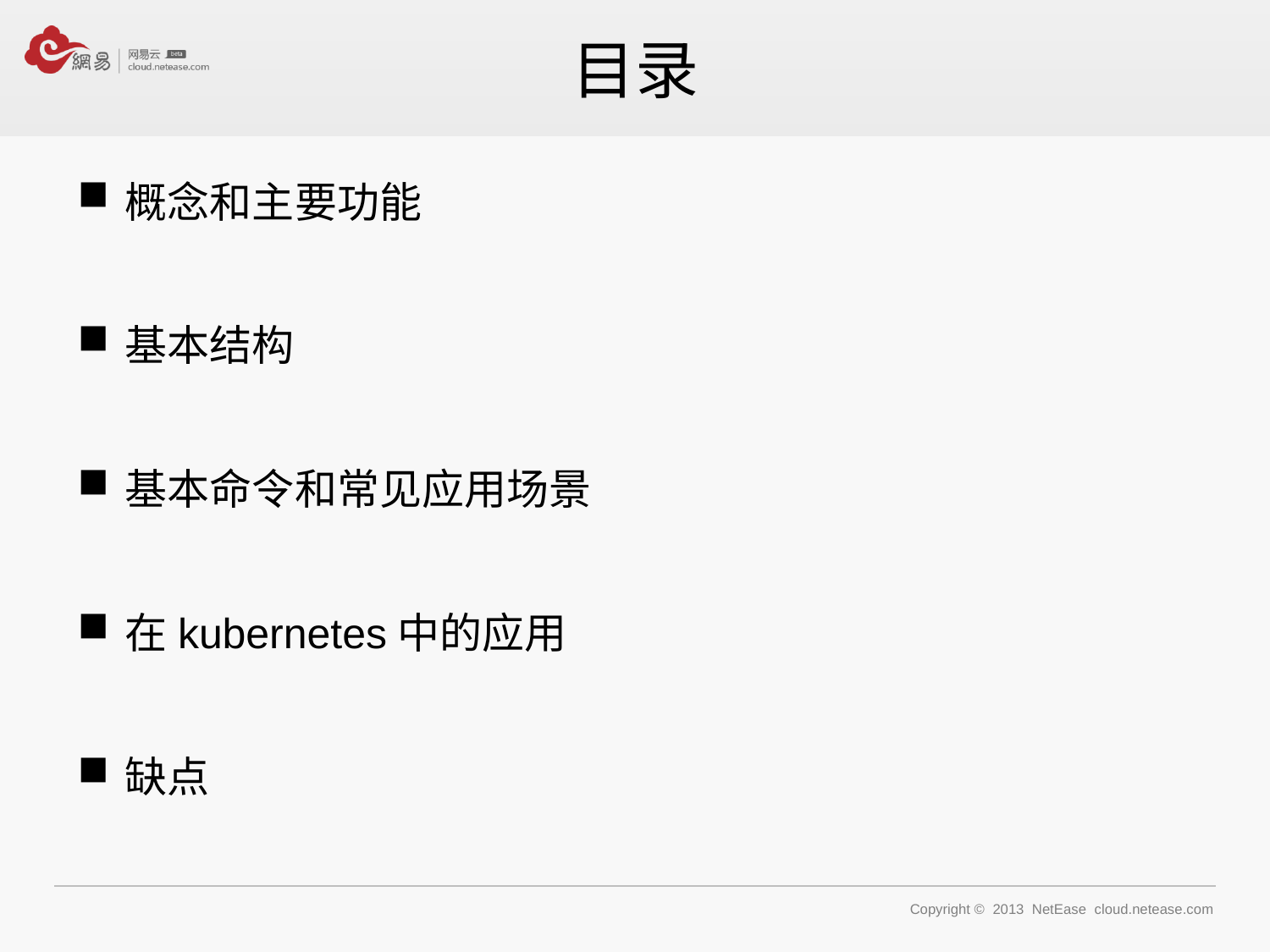

# 目录
概念和主要功能

基本结构

基本命令和常见应用场景

在kubernetes中的应用

缺点